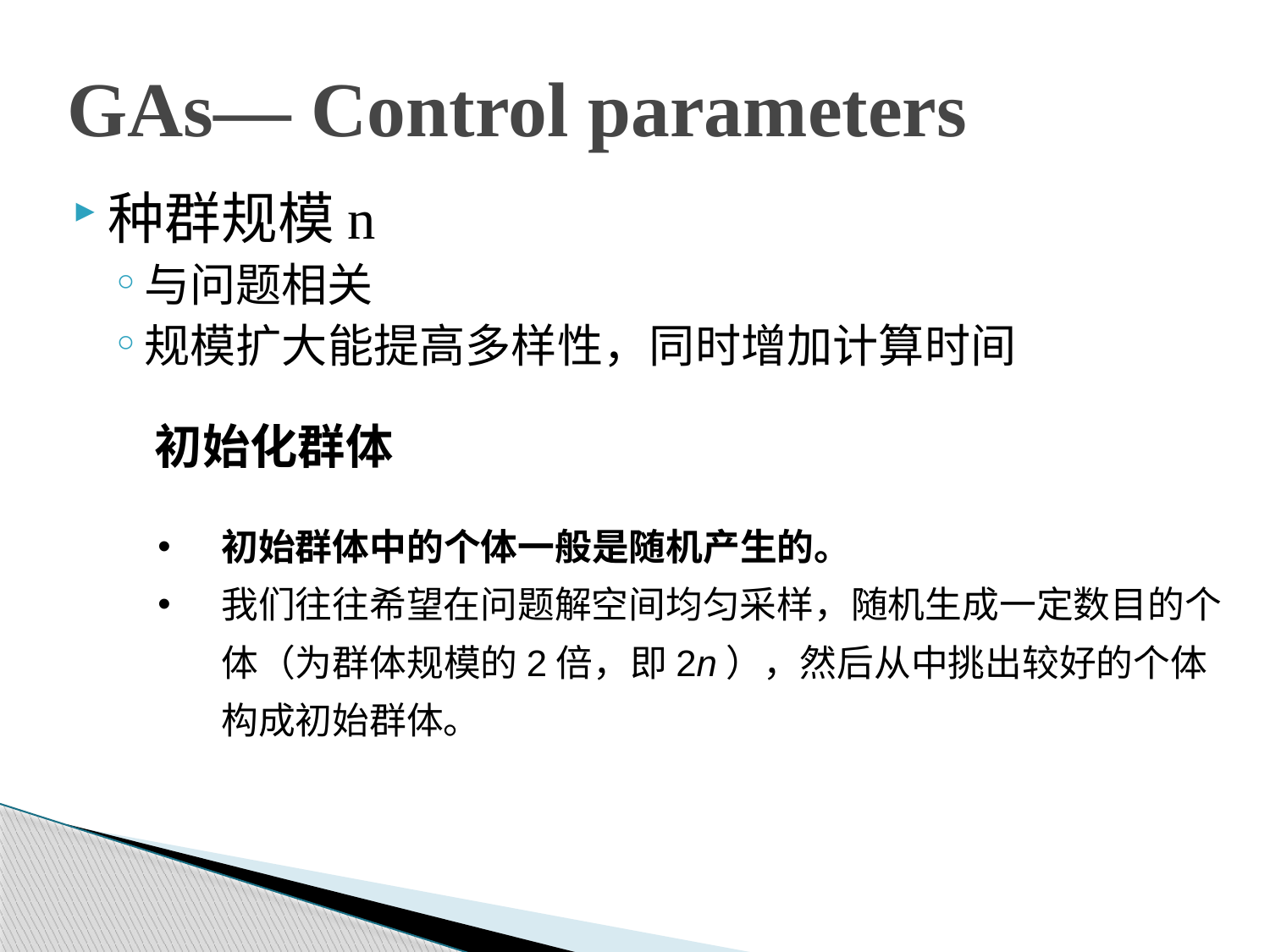

# GAs— Control parameters
种群规模n
与问题相关
规模扩大能提高多样性，同时增加计算时间

初始化群体
初始群体中的个体一般是随机产生的。
我们往往希望在问题解空间均匀采样，随机生成一定数目的个体（为群体规模的2倍，即2n），然后从中挑出较好的个体构成初始群体。